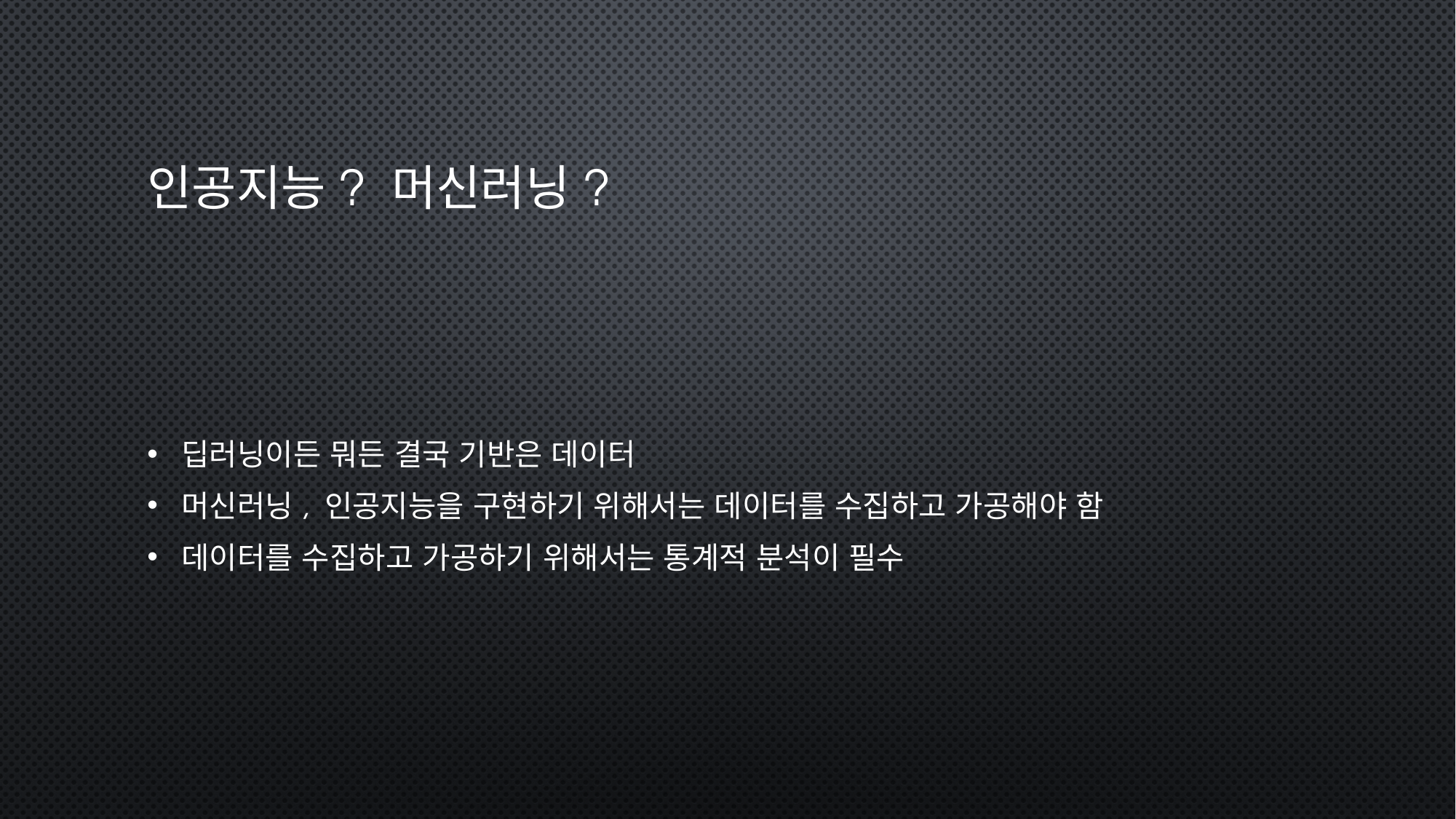

# 인공지능? 머신러닝?
딥러닝이든 뭐든 결국 기반은 데이터
머신러닝, 인공지능을 구현하기 위해서는 데이터를 수집하고 가공해야 함
데이터를 수집하고 가공하기 위해서는 통계적 분석이 필수